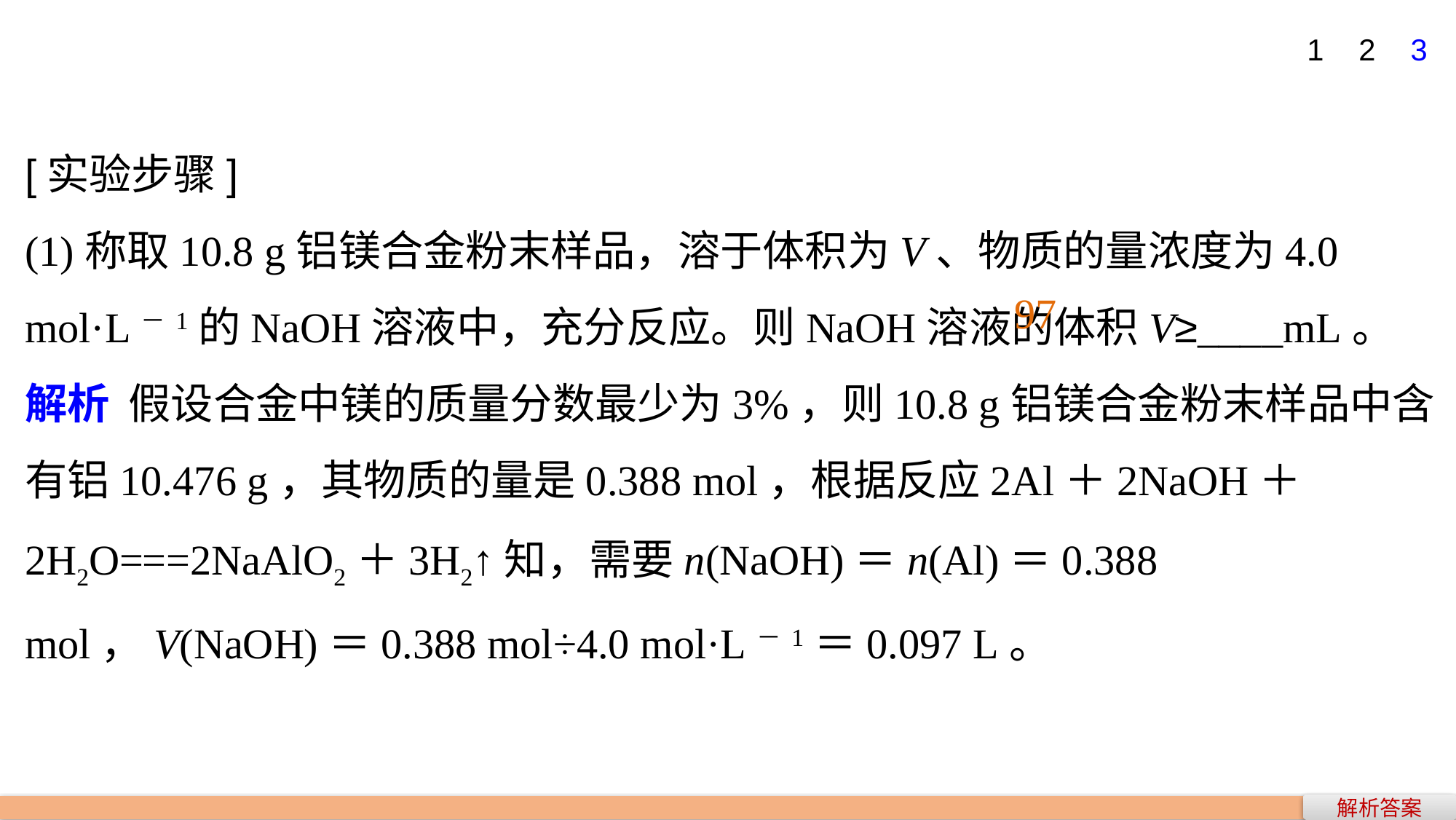

1
2
3
[实验步骤]
(1)称取10.8 g铝镁合金粉末样品，溶于体积为V、物质的量浓度为4.0 mol·L－1的NaOH溶液中，充分反应。则NaOH溶液的体积V≥____mL。
解析  假设合金中镁的质量分数最少为3%，则10.8 g铝镁合金粉末样品中含有铝10.476 g，其物质的量是0.388 mol，根据反应2Al＋2NaOH＋2H2O===2NaAlO2＋3H2↑知，需要n(NaOH)＝n(Al)＝0.388 mol，V(NaOH)＝0.388 mol÷4.0 mol·L－1＝0.097 L。
97
解析答案